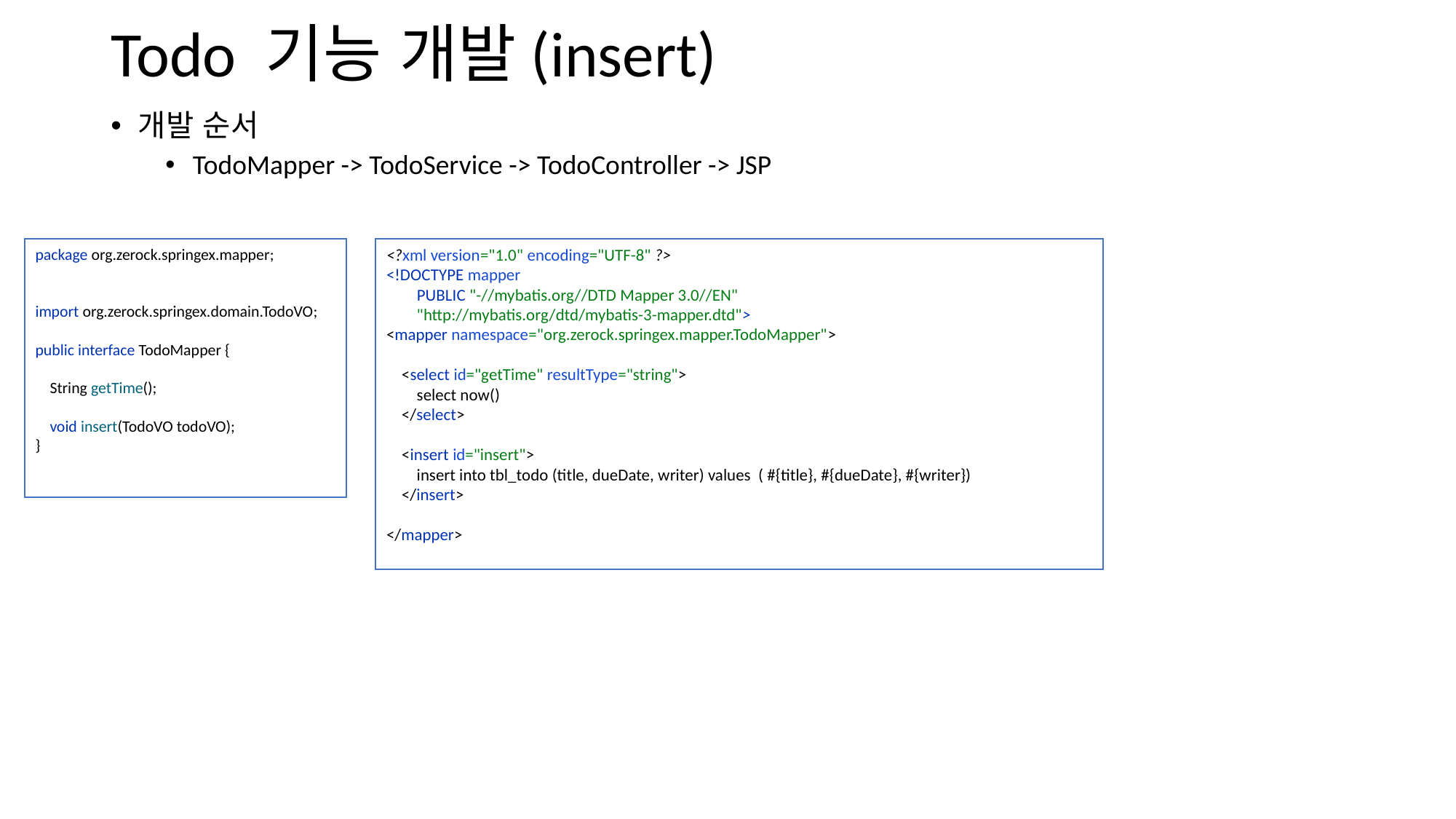

# Todo 기능 개발(insert)
개발 순서
TodoMapper -> TodoService -> TodoController -> JSP
package org.zerock.springex.mapper;
import org.zerock.springex.domain.TodoVO;
public interface TodoMapper {
    String getTime();
    void insert(TodoVO todoVO);
}
<?xml version="1.0" encoding="UTF-8" ?>
<!DOCTYPE mapper
        PUBLIC "-//mybatis.org//DTD Mapper 3.0//EN"
        "http://mybatis.org/dtd/mybatis-3-mapper.dtd">
<mapper namespace="org.zerock.springex.mapper.TodoMapper">
    <select id="getTime" resultType="string">
        select now()
    </select>
    <insert id="insert">
        insert into tbl_todo (title, dueDate, writer) values  ( #{title}, #{dueDate}, #{writer})
    </insert>
</mapper>